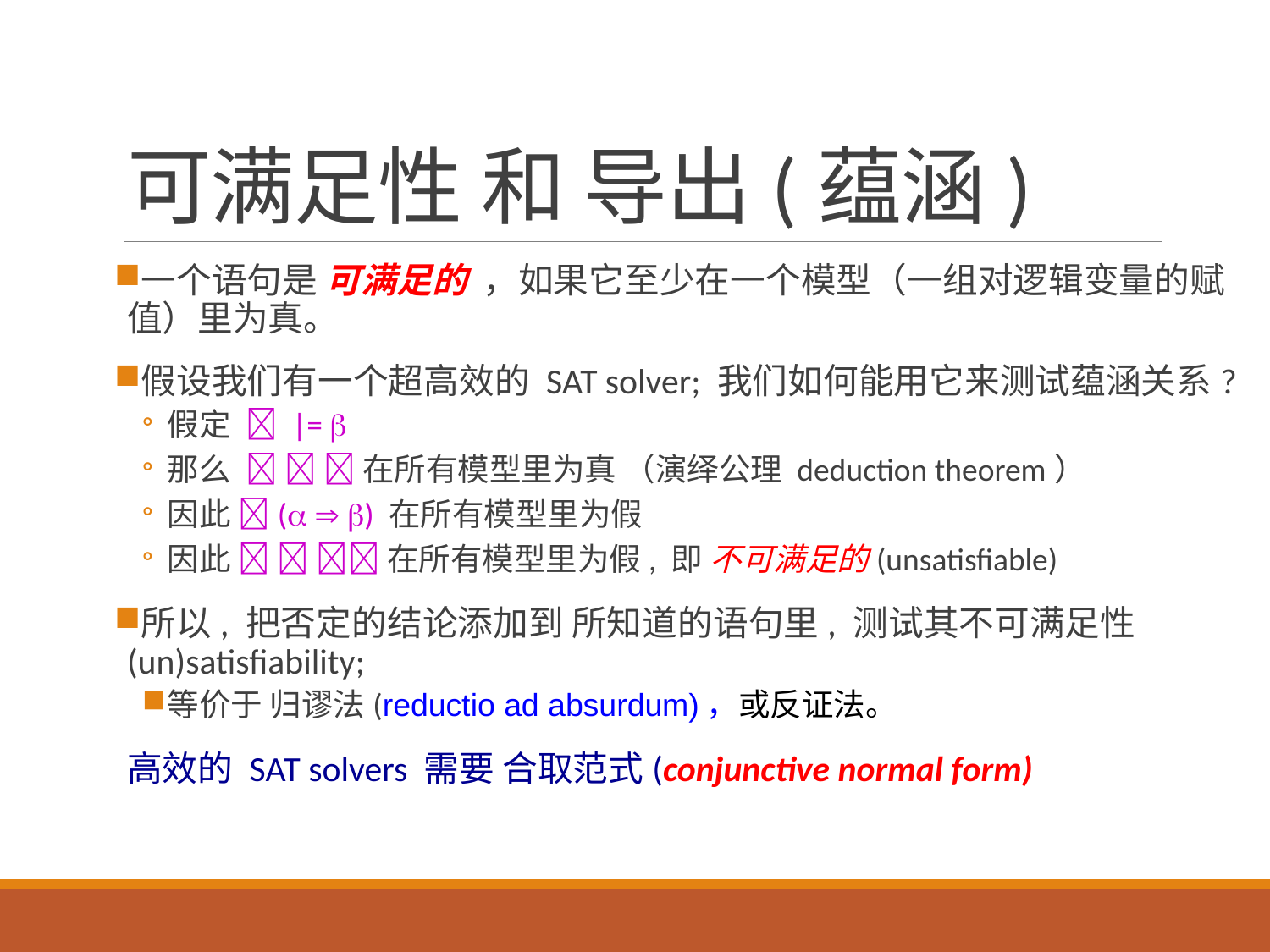

# 可满足性 和 导出(蕴涵)
一个语句是 可满足的  ，如果它至少在一个模型（一组对逻辑变量的赋值）里为真。
假设我们有一个超高效的 SAT solver; 我们如何能用它来测试蕴涵关系?
假定  α |= β
那么  α ⇒ β 在所有模型里为真 （演绎公理 deduction theorem）
因此 ¬(α ⇒ β) 在所有模型里为假
因此 α ∧ ¬β 在所有模型里为假, 即 不可满足的(unsatisfiable)
所以, 把否定的结论添加到 所知道的语句里, 测试其不可满足性 (un)satisfiability;
等价于 归谬法(reductio ad absurdum)，或反证法。
高效的 SAT solvers 需要 合取范式(conjunctive normal form)